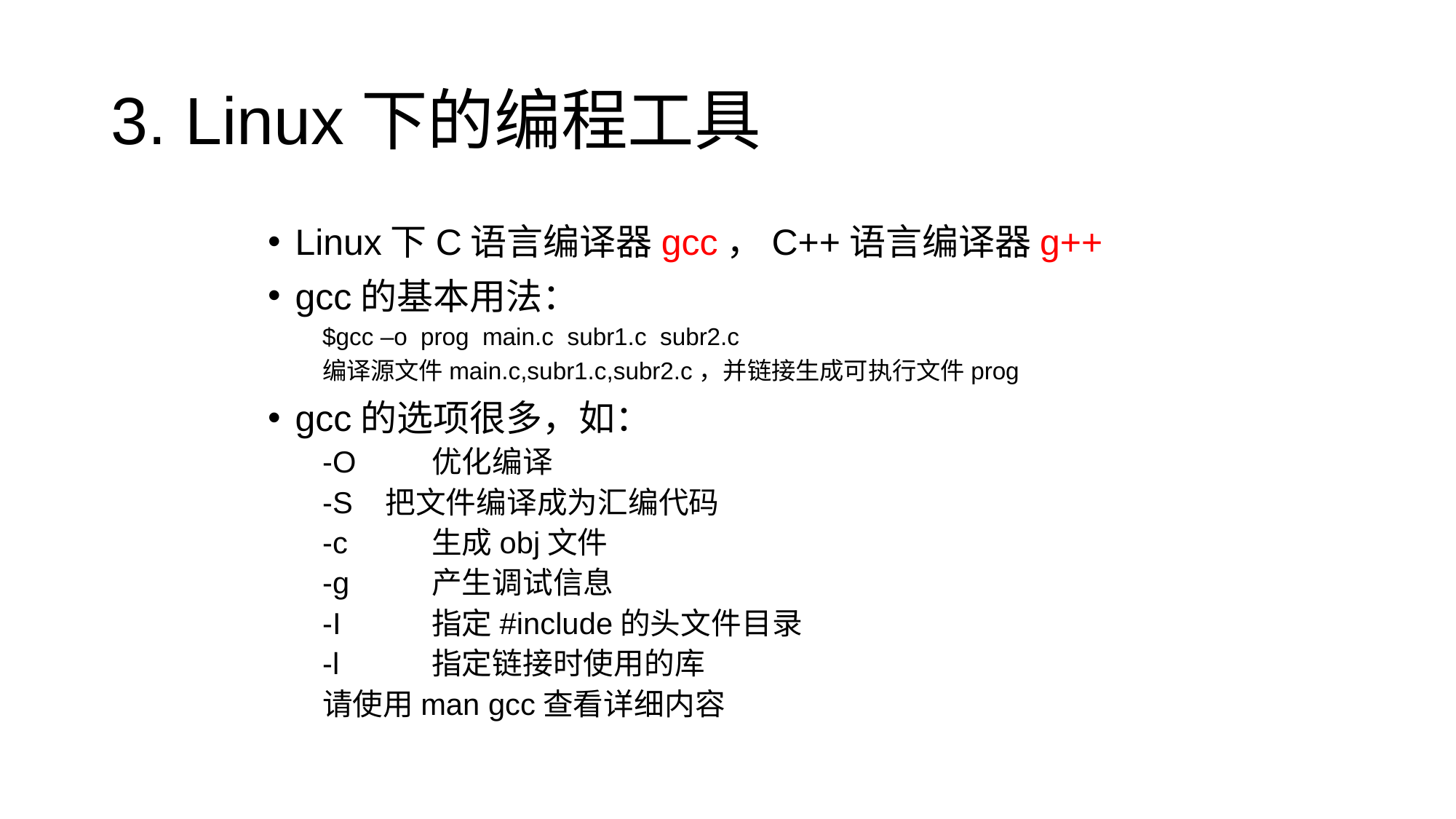

# 3. Linux下的编程工具
Linux下C语言编译器gcc，C++语言编译器g++
gcc的基本用法：
$gcc –o  prog  main.c  subr1.c  subr2.c
编译源文件main.c,subr1.c,subr2.c，并链接生成可执行文件prog
gcc的选项很多，如：
-O 	优化编译
-S   把文件编译成为汇编代码
-c 	生成obj文件
-g  	产生调试信息
-I 	指定#include的头文件目录
-l  	指定链接时使用的库
请使用man gcc查看详细内容